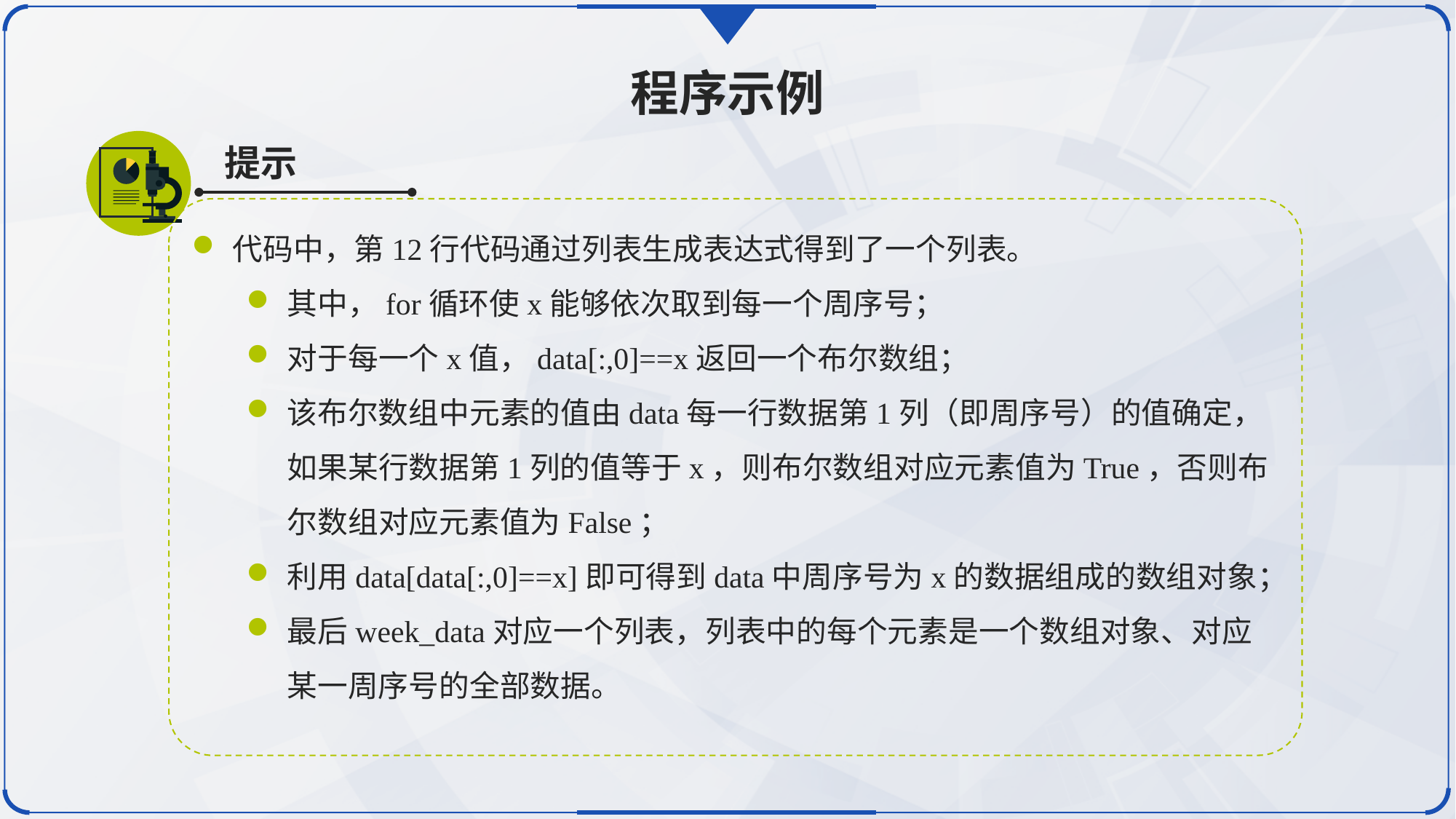

程序示例

提示

代码中，第12行代码通过列表生成表达式得到了一个列表。
其中，for循环使x能够依次取到每一个周序号；
对于每一个x值，data[:,0]==x返回一个布尔数组；
该布尔数组中元素的值由data每一行数据第1列（即周序号）的值确定，如果某行数据第1列的值等于x，则布尔数组对应元素值为True，否则布尔数组对应元素值为False；
利用data[data[:,0]==x]即可得到data中周序号为x的数据组成的数组对象；
最后week_data对应一个列表，列表中的每个元素是一个数组对象、对应某一周序号的全部数据。